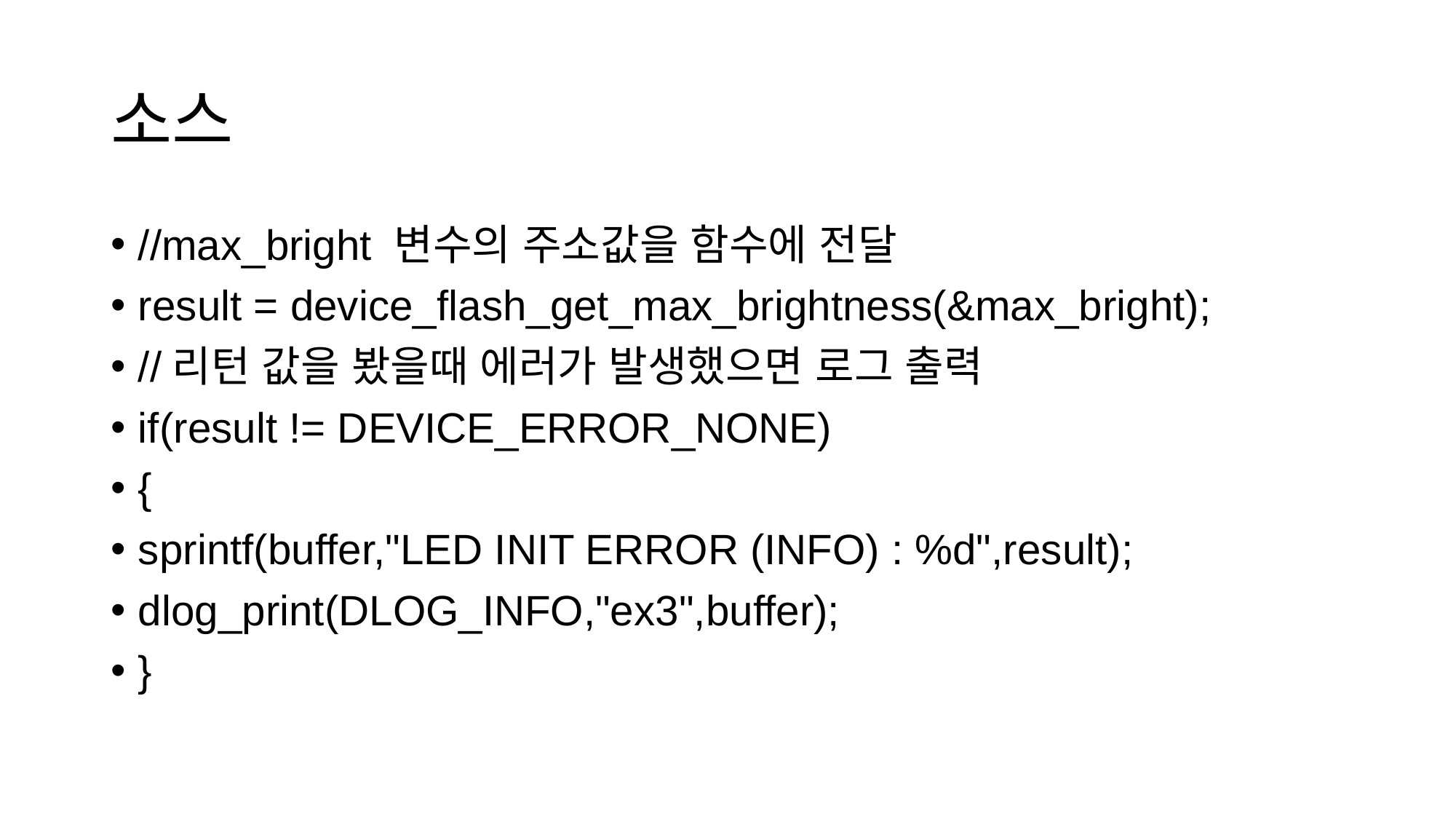

# 소스
//max_bright 변수의 주소값을 함수에 전달
result = device_flash_get_max_brightness(&max_bright);
//리턴 값을 봤을때 에러가 발생했으면 로그 출력
if(result != DEVICE_ERROR_NONE)
{
sprintf(buffer,"LED INIT ERROR (INFO) : %d",result);
dlog_print(DLOG_INFO,"ex3",buffer);
}